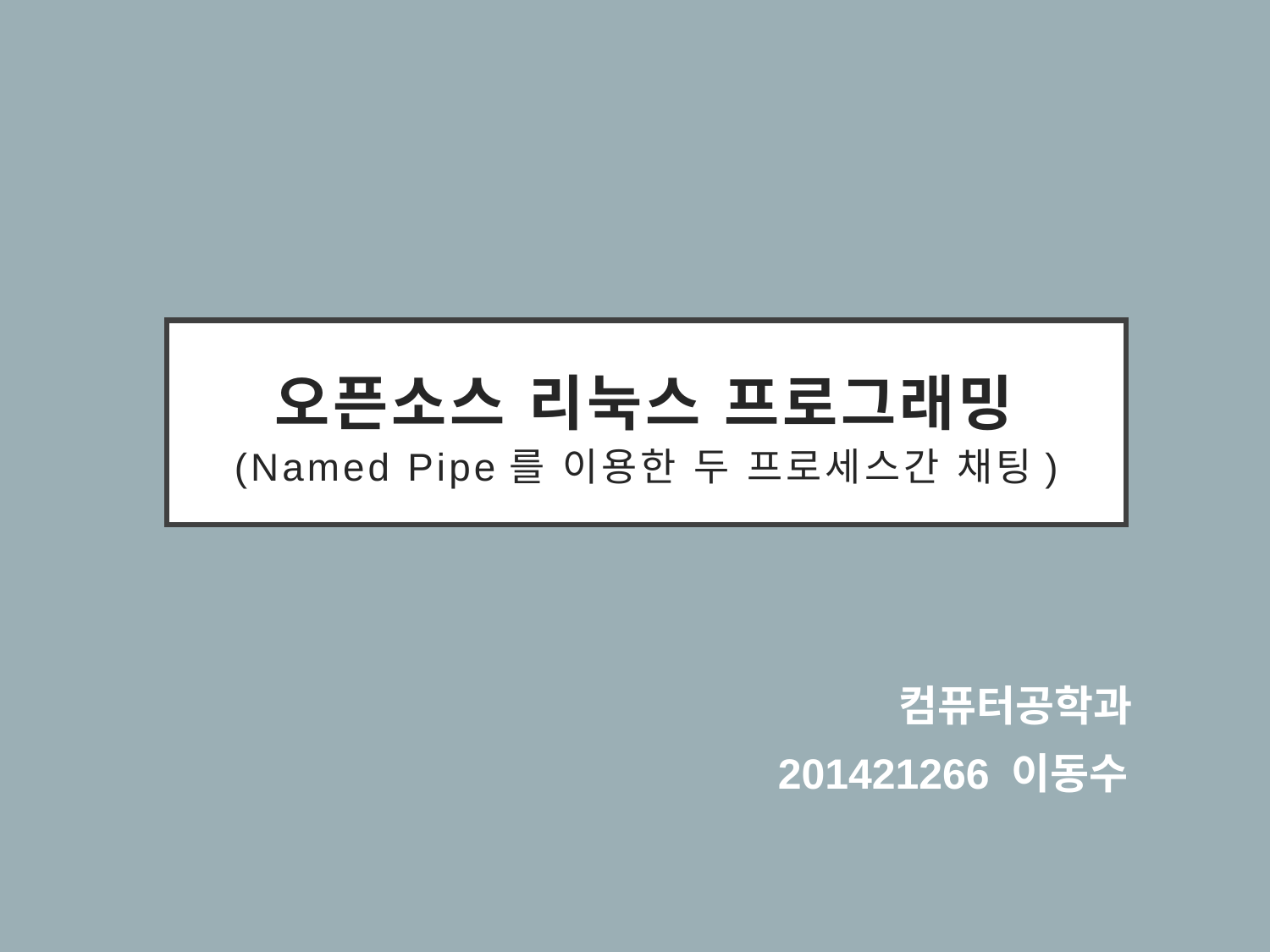

# 오픈소스 리눅스 프로그래밍 (Named Pipe를 이용한 두 프로세스간 채팅)
                                컴퓨터공학과
                 201421266 이동수